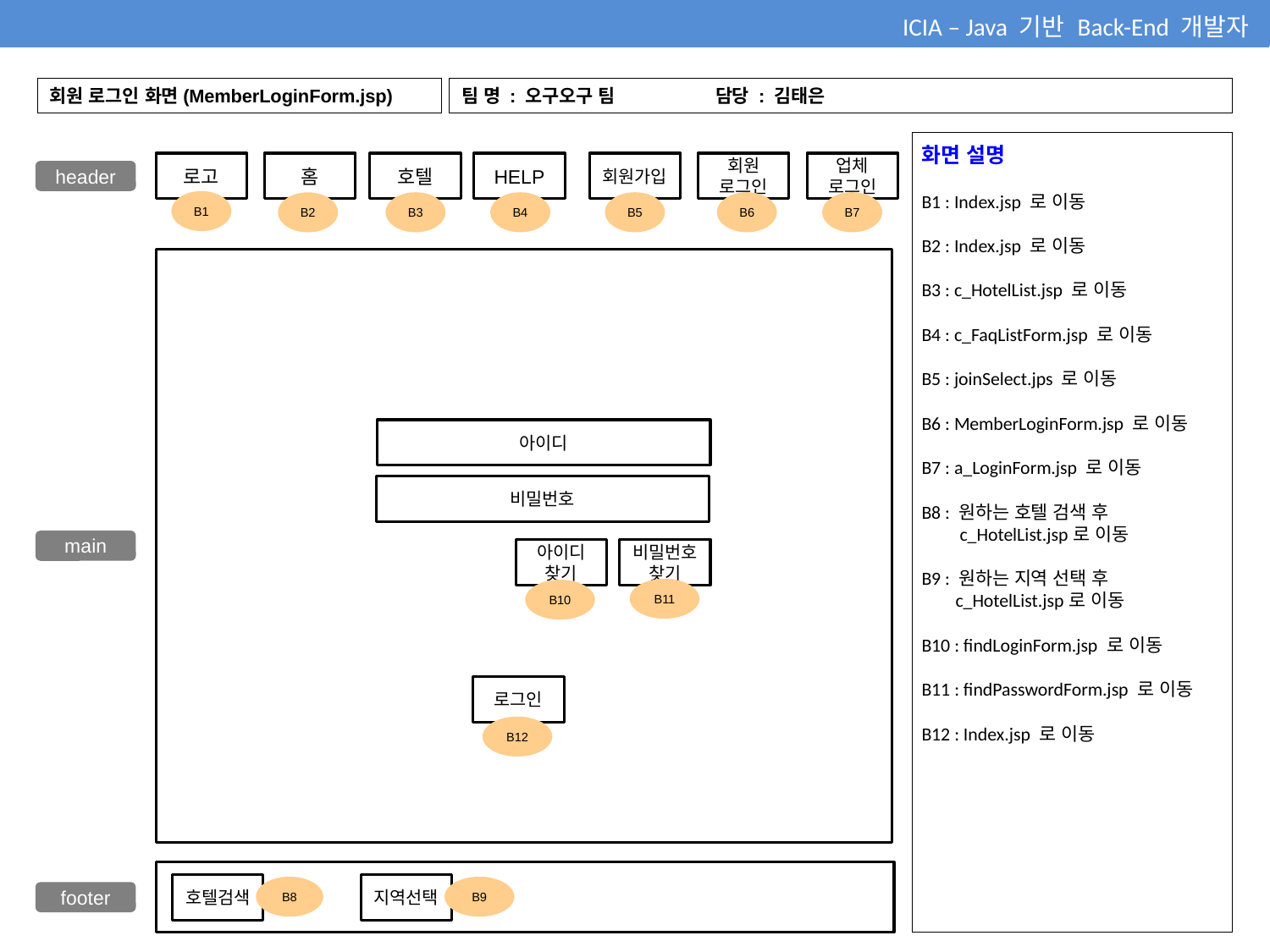

ICIA – Java 기반 Back-End 개발자
회원 로그인 화면(MemberLoginForm.jsp)
팀 명 : 오구오구 팀 	담당 : 김태은
화면 설명

B1 : Index.jsp 로 이동

B2 : Index.jsp 로 이동

B3 : c_HotelList.jsp 로 이동

B4 : c_FaqListForm.jsp 로 이동

B5 : joinSelect.jps 로 이동

B6 : MemberLoginForm.jsp 로 이동

B7 : a_LoginForm.jsp 로 이동

B8 : 원하는 호텔 검색 후
         c_HotelList.jsp로 이동

B9 : 원하는 지역 선택 후
        c_HotelList.jsp로 이동

B10 : findLoginForm.jsp 로 이동

B11 : findPasswordForm.jsp 로 이동

B12 : Index.jsp 로 이동

로고
홈
호텔
HELP
회원가입
회원 로그인
업체 로그인
header
B1
B3
B4
B5
B6
B7
B2

아이디
비밀번호
main
비밀번호
찾기
아이디
찾기
B11
B10
로그인
B12

호텔검색
지역선택
B8
B9
footer